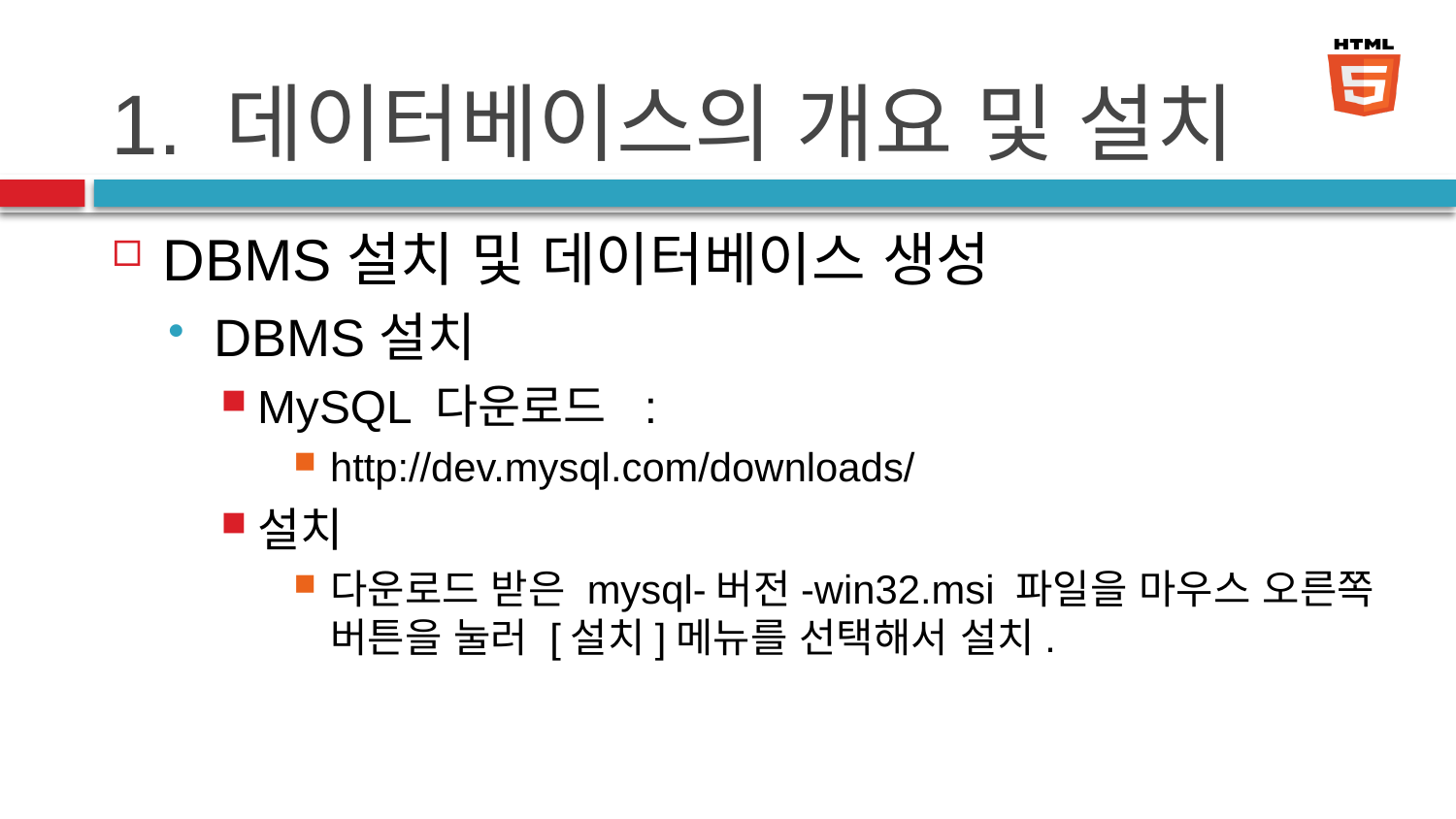

# 1. 데이터베이스의 개요 및 설치
DBMS설치 및 데이터베이스 생성
DBMS설치
MySQL 다운로드  :
http://dev.mysql.com/downloads/
설치
다운로드 받은 mysql-버전-win32.msi 파일을 마우스 오른쪽 버튼을 눌러 [설치]메뉴를 선택해서 설치.